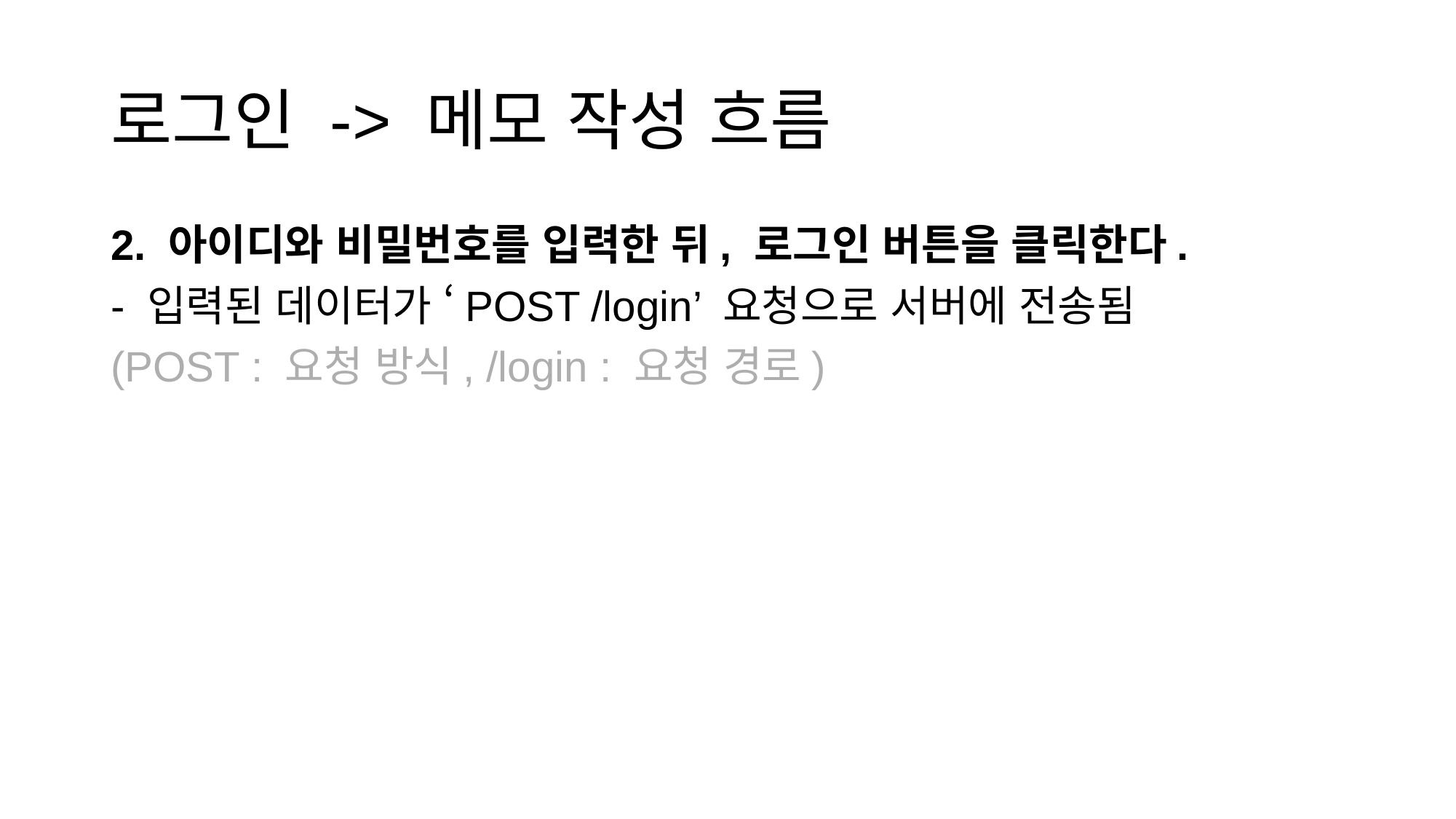

# 로그인 -> 메모 작성 흐름
2. 아이디와 비밀번호를 입력한 뒤, 로그인 버튼을 클릭한다.
- 입력된 데이터가 ‘POST /login’ 요청으로 서버에 전송됨
(POST : 요청 방식, /login : 요청 경로)